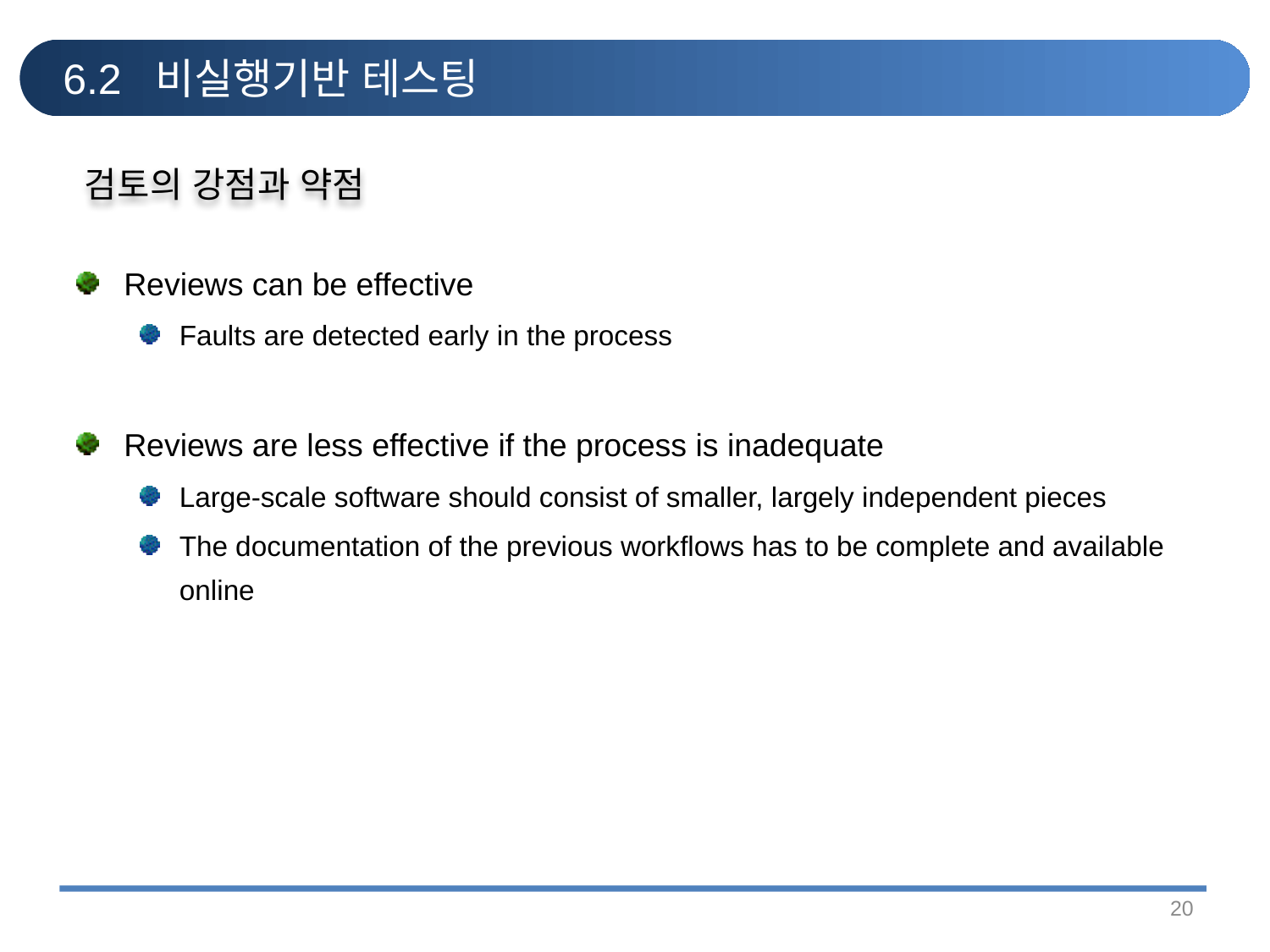

# 6.2  비실행기반 테스팅
검토의 강점과 약점
Reviews can be effective
Faults are detected early in the process

Reviews are less effective if the process is inadequate
Large-scale software should consist of smaller, largely independent pieces
The documentation of the previous workflows has to be complete and available online
20